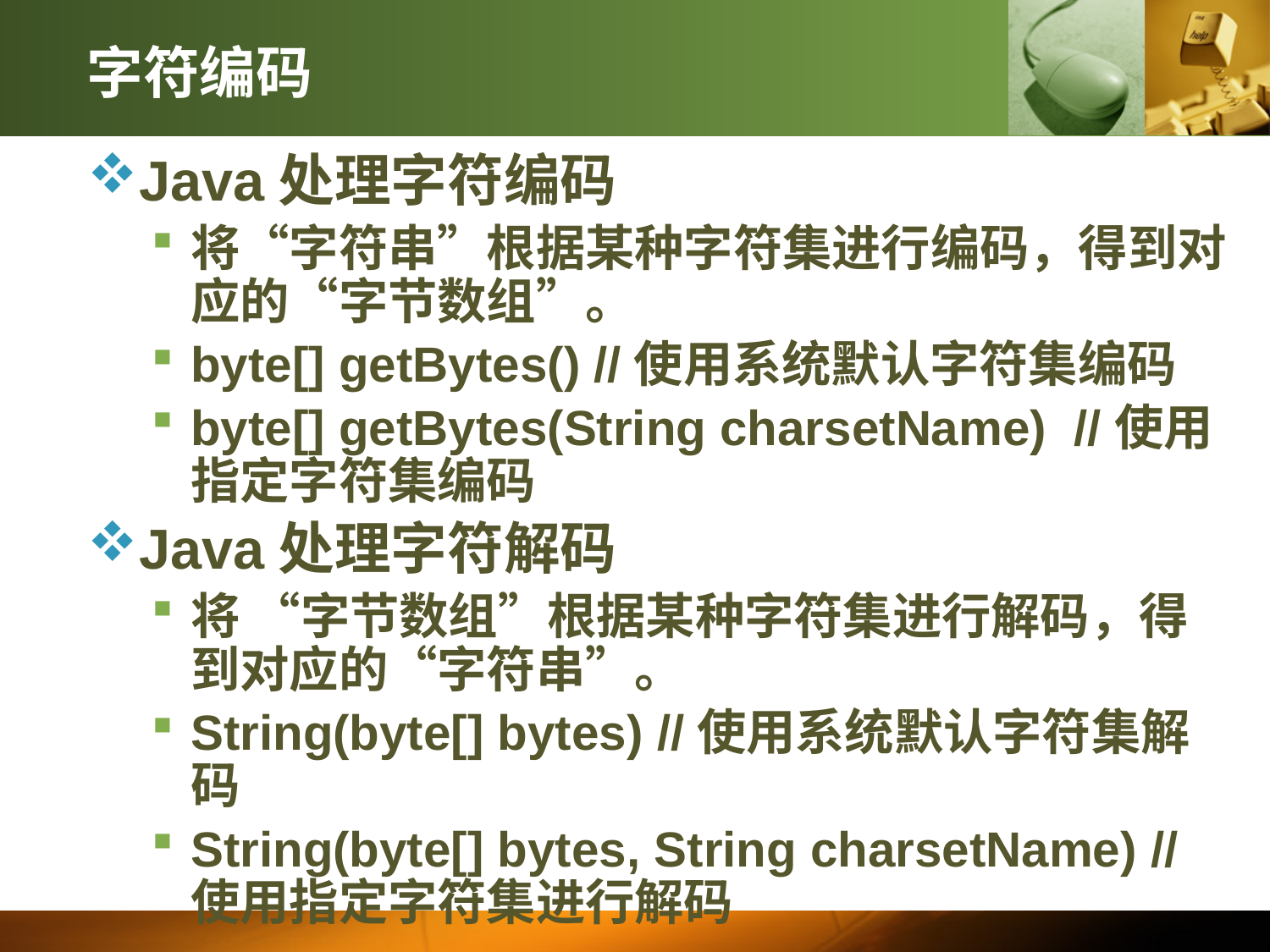

# 字符编码
Java处理字符编码
将“字符串”根据某种字符集进行编码，得到对应的“字节数组”。
byte[] getBytes() //使用系统默认字符集编码
byte[] getBytes(String charsetName)  //使用指定字符集编码
Java处理字符解码
将 “字节数组”根据某种字符集进行解码，得到对应的“字符串”。
String(byte[] bytes) //使用系统默认字符集解码
String(byte[] bytes, String charsetName) //使用指定字符集进行解码